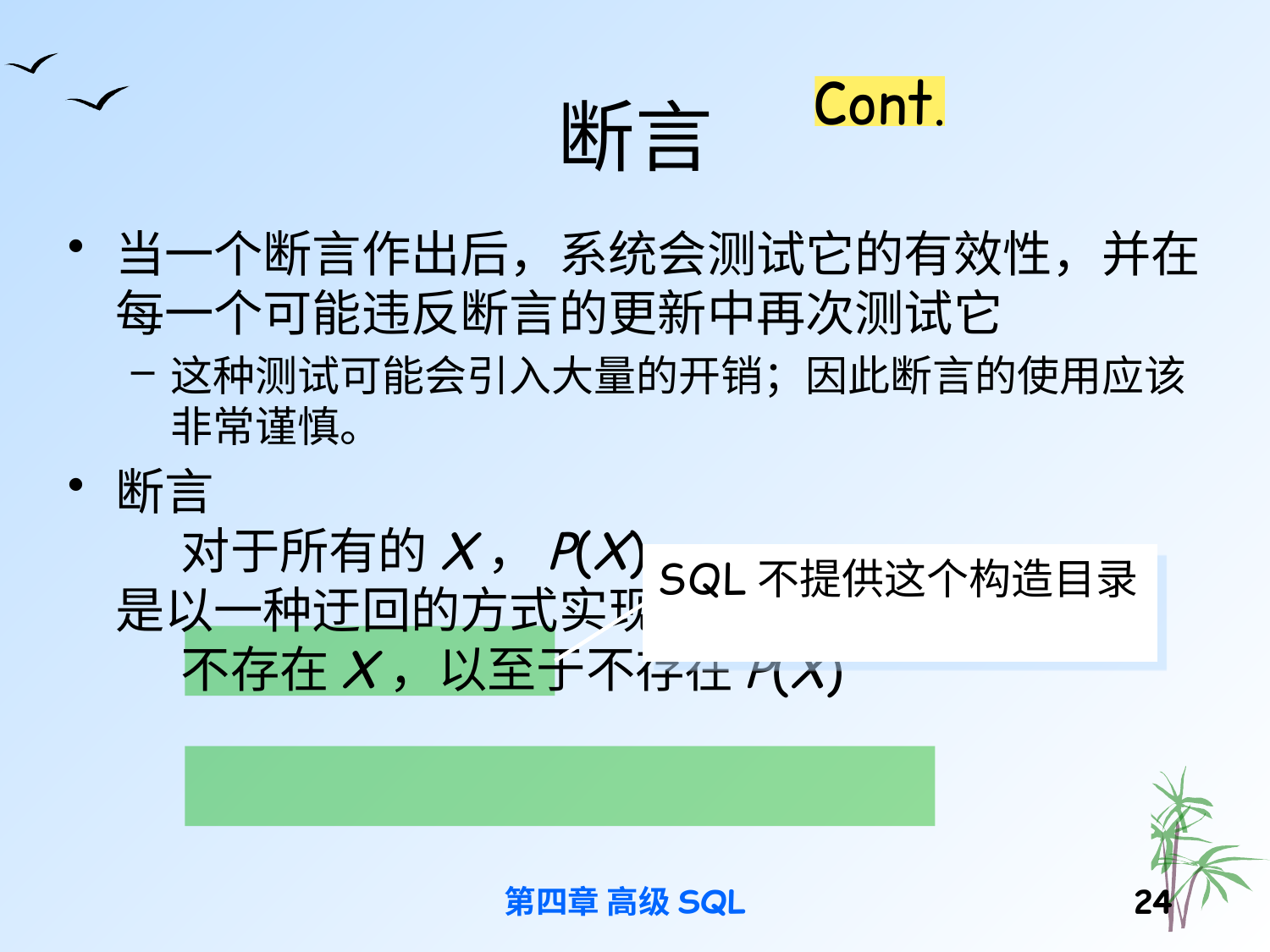

# 断言
Cont.
当一个断言作出后，系统会测试它的有效性，并在每一个可能违反断言的更新中再次测试它
这种测试可能会引入大量的开销；因此断言的使用应该非常谨慎。
断言
      对于所有的X，P(X)
是以一种迂回的方式实现的，即使用
      不存在X，以至于不存在P(X)
SQL不提供这个构造目录

第四章 高级SQL
24